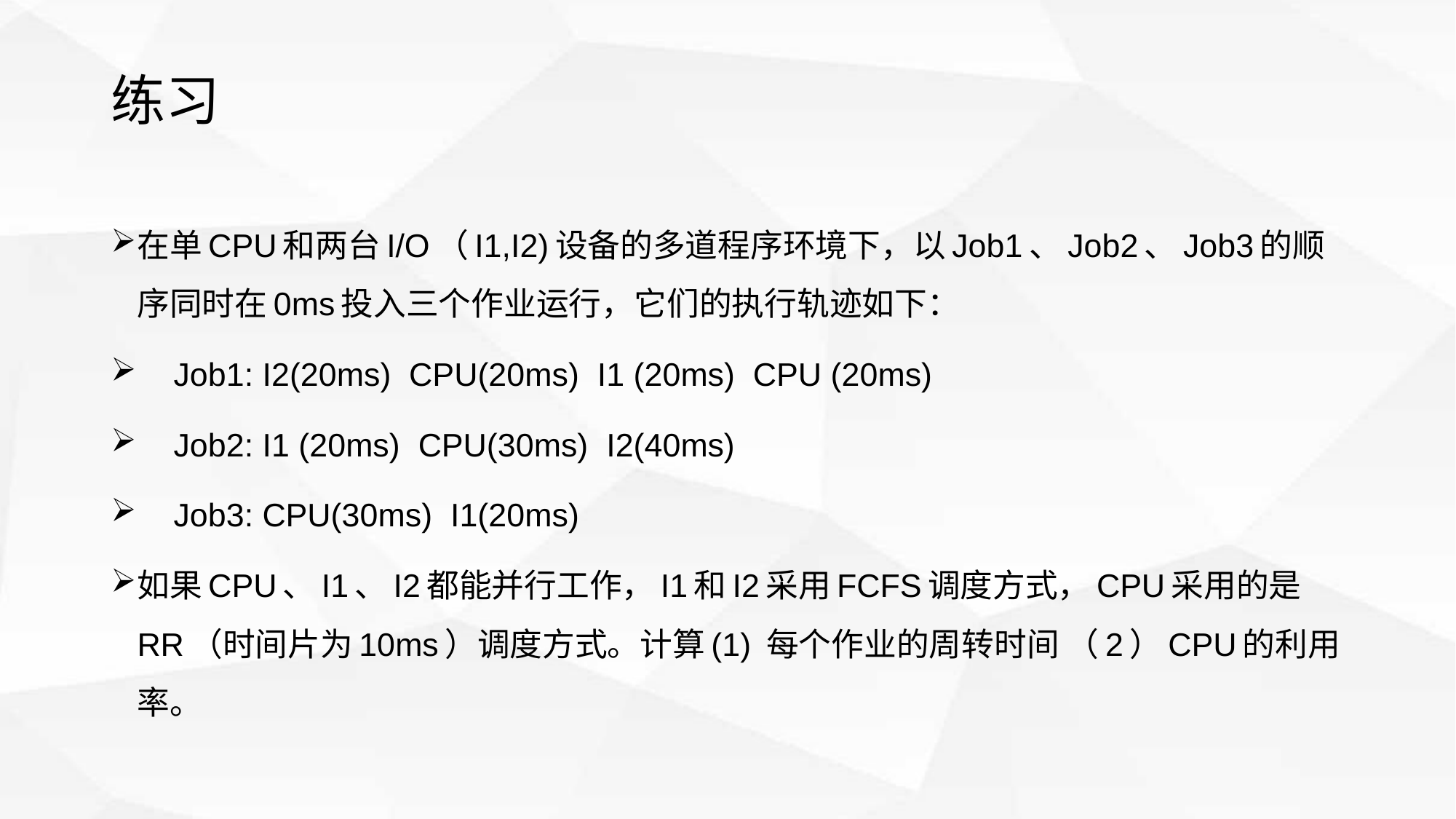

# 练习
在单CPU和两台I/O（I1,I2)设备的多道程序环境下，以Job1、Job2、Job3的顺序同时在0ms投入三个作业运行，它们的执行轨迹如下：
    Job1: I2(20ms)  CPU(20ms)  I1 (20ms)  CPU (20ms)
    Job2: I1 (20ms)  CPU(30ms)  I2(40ms)
    Job3: CPU(30ms)  I1(20ms)
如果CPU、I1、I2都能并行工作，I1和I2采用FCFS调度方式，CPU采用的是RR（时间片为10ms）调度方式。计算(1) 每个作业的周转时间 （2）CPU的利用率。